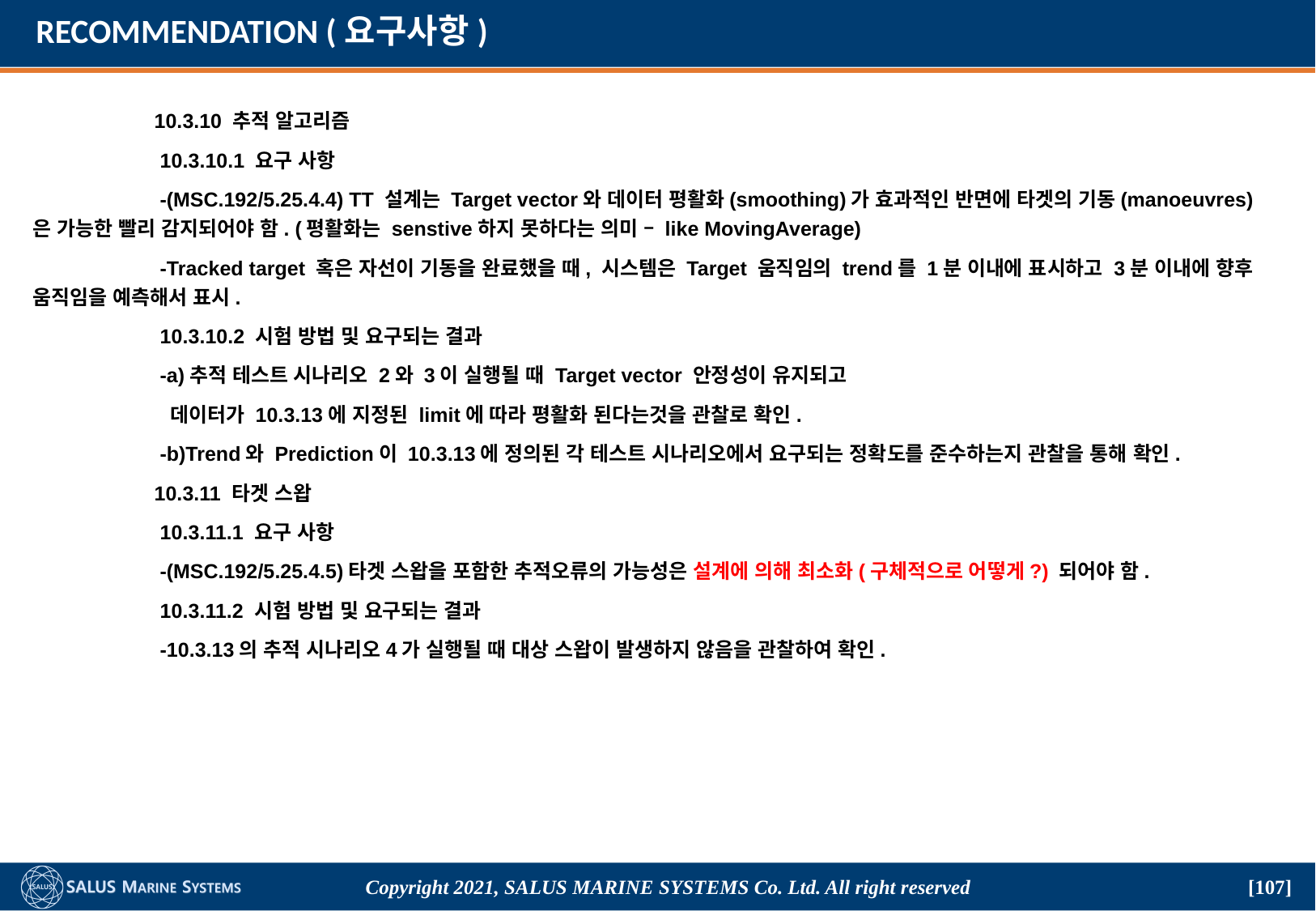

# RECOMMENDATION (요구사항)
	10.3.10 추적 알고리즘
	 10.3.10.1 요구 사항
	 -(MSC.192/5.25.4.4) TT 설계는 Target vector와 데이터 평활화(smoothing)가 효과적인 반면에 타겟의 기동(manoeuvres)은 가능한 빨리 감지되어야 함. (평활화는 senstive하지 못하다는 의미 – like MovingAverage)
	 -Tracked target 혹은 자선이 기동을 완료했을 때, 시스템은 Target 움직임의 trend를 1분 이내에 표시하고 3분 이내에 향후 움직임을 예측해서 표시.
	 10.3.10.2 시험 방법 및 요구되는 결과
	 -a)추적 테스트 시나리오 2와 3이 실행될 때 Target vector 안정성이 유지되고
	  데이터가 10.3.13에 지정된 limit에 따라 평활화 된다는것을 관찰로 확인.
	 -b)Trend와 Prediction이 10.3.13에 정의된 각 테스트 시나리오에서 요구되는 정확도를 준수하는지 관찰을 통해 확인.
	10.3.11 타겟 스왑
	 10.3.11.1 요구 사항
	 -(MSC.192/5.25.4.5)타겟 스왑을 포함한 추적오류의 가능성은 설계에 의해 최소화(구체적으로 어떻게?) 되어야 함.
	 10.3.11.2 시험 방법 및 요구되는 결과
	 -10.3.13의 추적 시나리오4가 실행될 때 대상 스왑이 발생하지 않음을 관찰하여 확인.
Copyright 2021, SALUS Marine Systems Co. Ltd. All right reserved
[107]